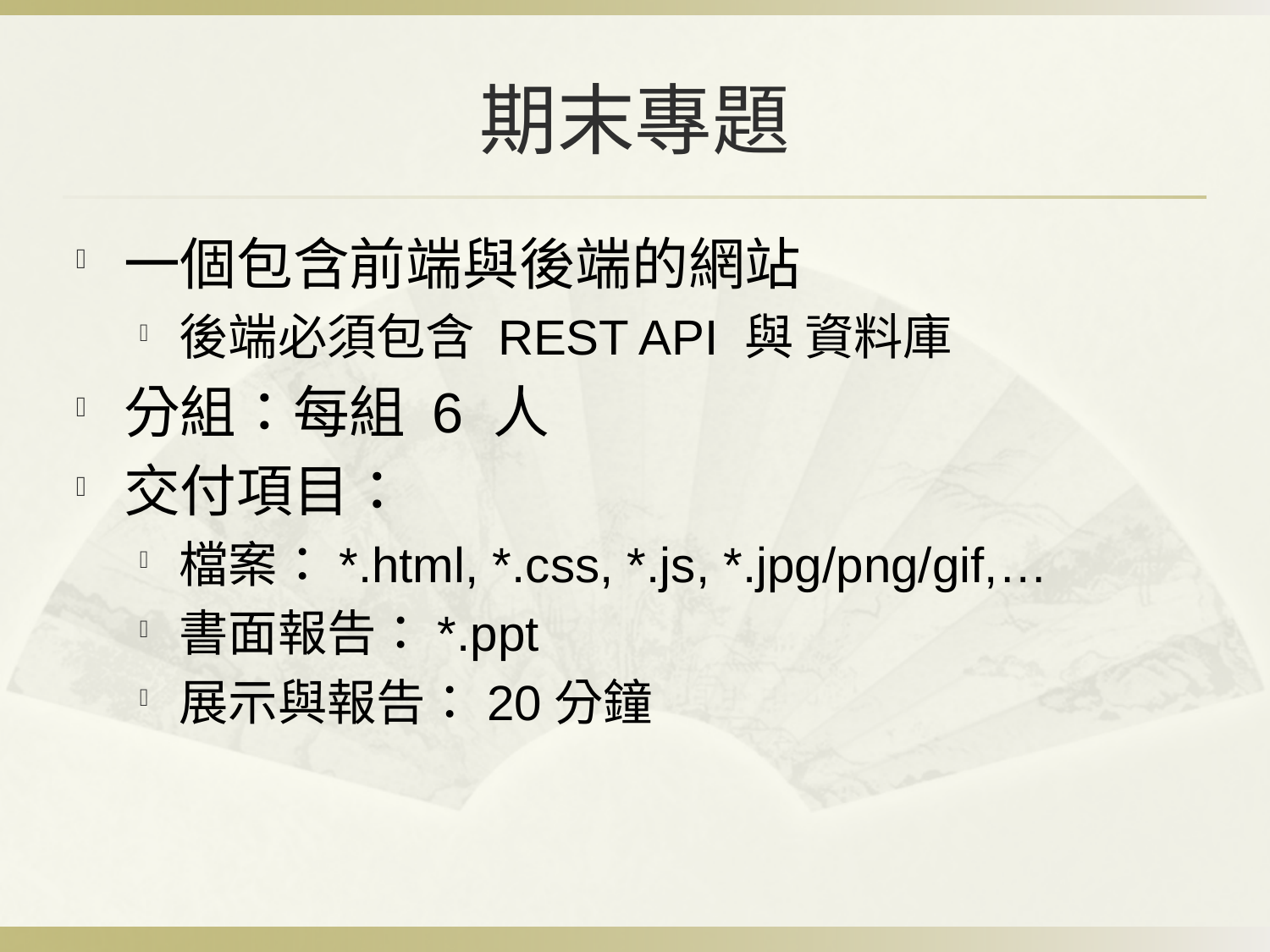

# 期末專題
一個包含前端與後端的網站
後端必須包含 REST API 與 資料庫
分組：每組 6 人
交付項目：
檔案：*.html, *.css, *.js, *.jpg/png/gif,…
書面報告：*.ppt
展示與報告：20分鐘